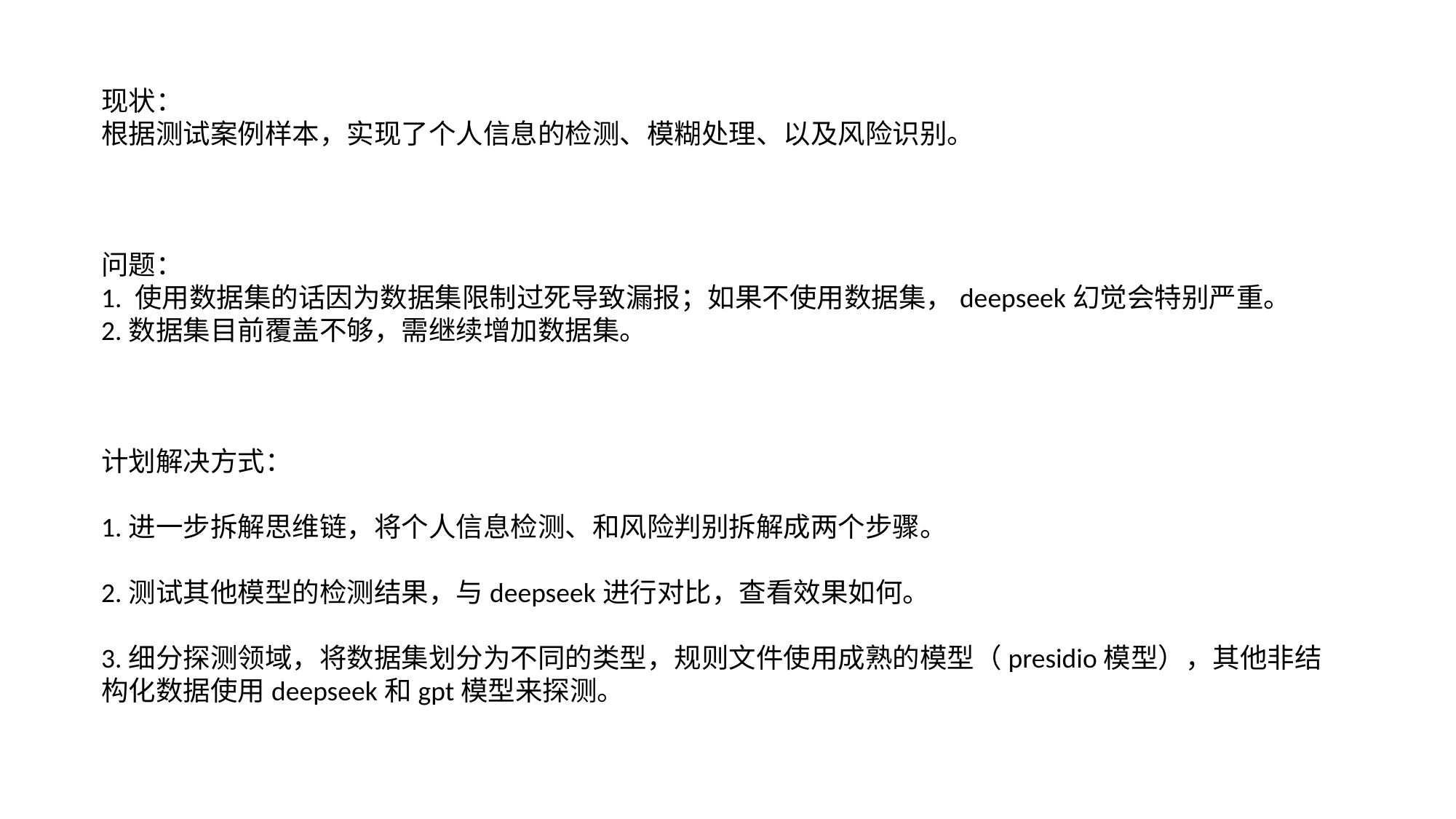

现状：
根据测试案例样本，实现了个人信息的检测、模糊处理、以及风险识别。

问题：
1. 使用数据集的话因为数据集限制过死导致漏报；如果不使用数据集，deepseek幻觉会特别严重。
2.数据集目前覆盖不够，需继续增加数据集。

计划解决方式：

1.进一步拆解思维链，将个人信息检测、和风险判别拆解成两个步骤。

2.测试其他模型的检测结果，与deepseek进行对比，查看效果如何。

3.细分探测领域，将数据集划分为不同的类型，规则文件使用成熟的模型（presidio模型），其他非结构化数据使用deepseek和gpt模型来探测。